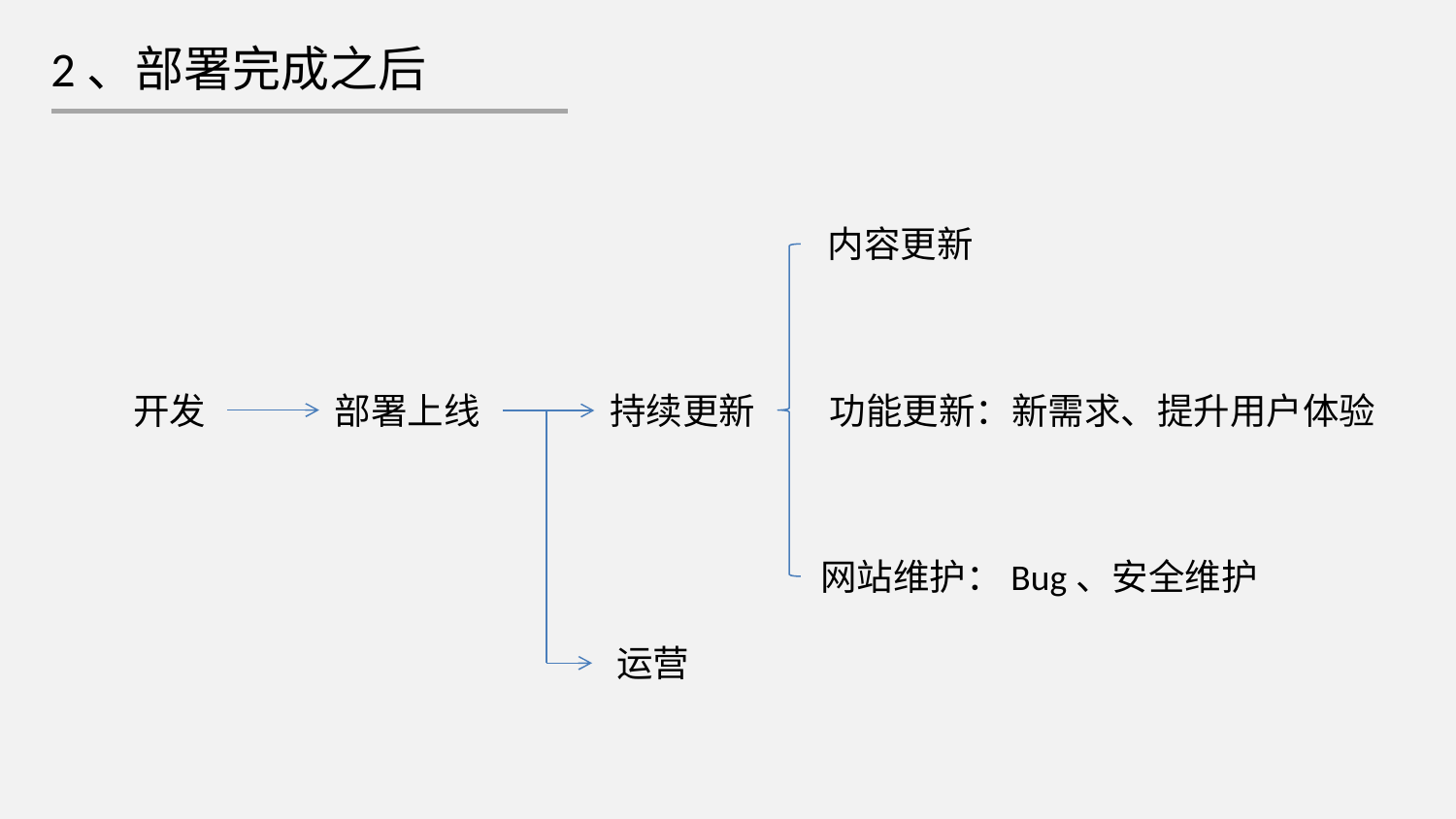

2、部署完成之后
内容更新

部署上线
开发
持续更新
功能更新：新需求、提升用户体验
网站维护：Bug、安全维护
运营